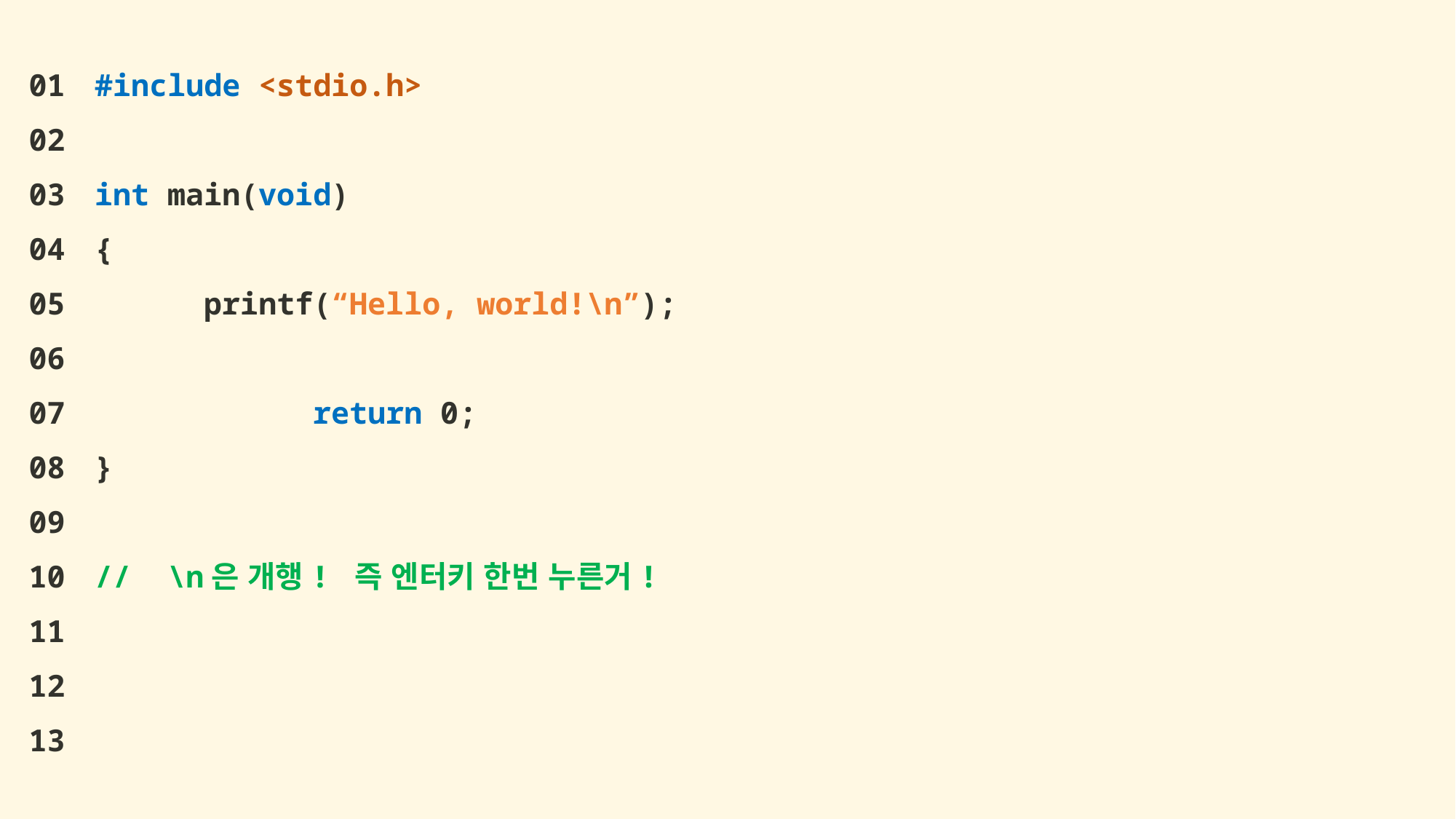

01
02
03
04
05
06
07
08
09
10
11
12
13
#include <stdio.h>

int main(void)
{
	printf(“Hello, world!\n”);

		return 0;
}

//  \n은 개행! 즉 엔터키 한번 누른거!